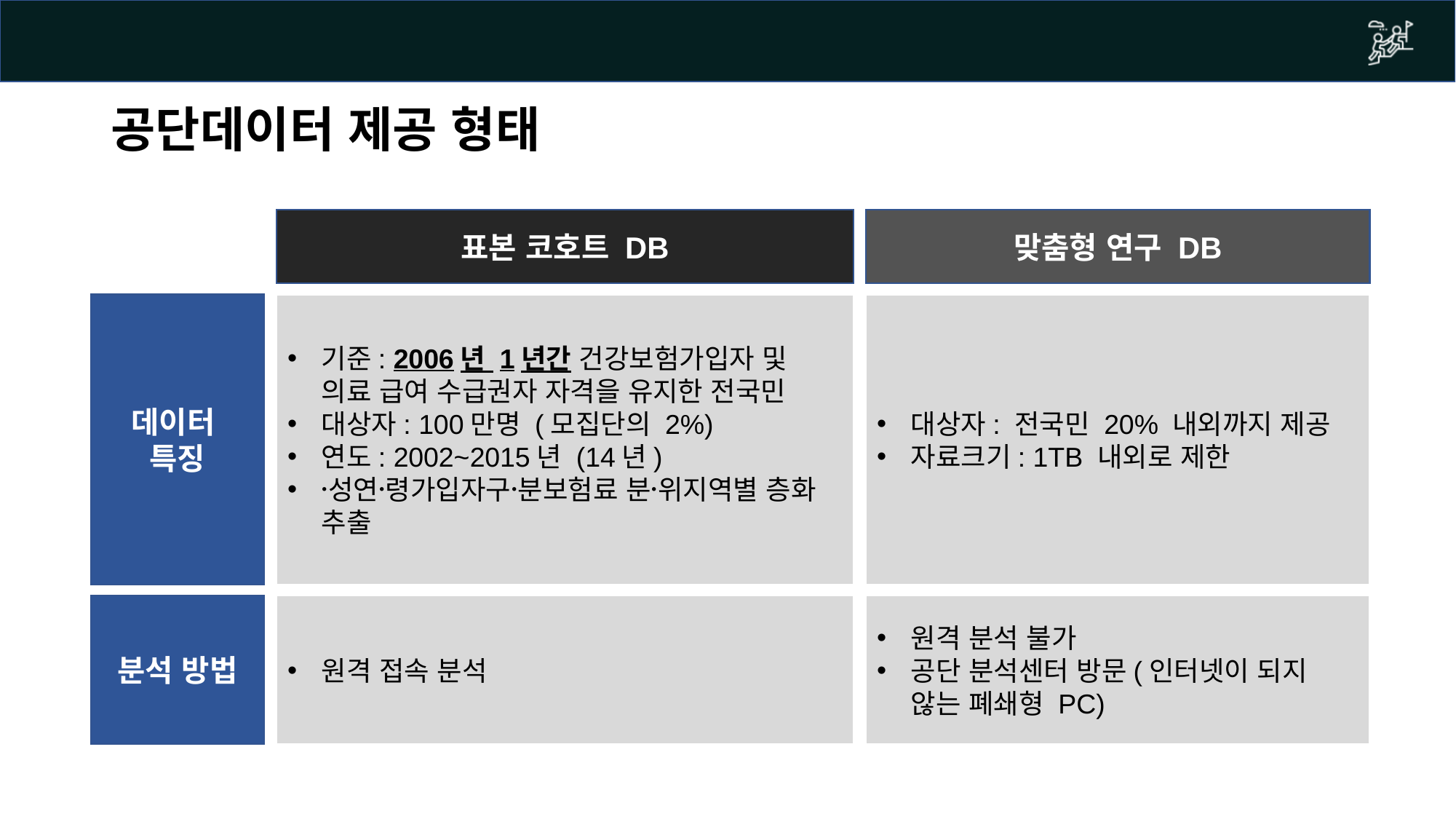

# 공단데이터 제공 형태
표본 코호트 DB
맞춤형 연구 DB
기준: 2006년 1년간 건강보험가입자 및 의료 급여 수급권자 자격을 유지한 전국민
대상자: 100만명 (모집단의 2%)
연도: 2002~2015년 (14년)
성〮연령〮가입자구분〮보험료 분위〮지역별 층화 추출
대상자: 전국민 20% 내외까지 제공
자료크기: 1TB 내외로 제한
데이터
특징
분석 방법
원격 분석 불가
공단 분석센터 방문(인터넷이 되지 않는 폐쇄형 PC)
원격 접속 분석